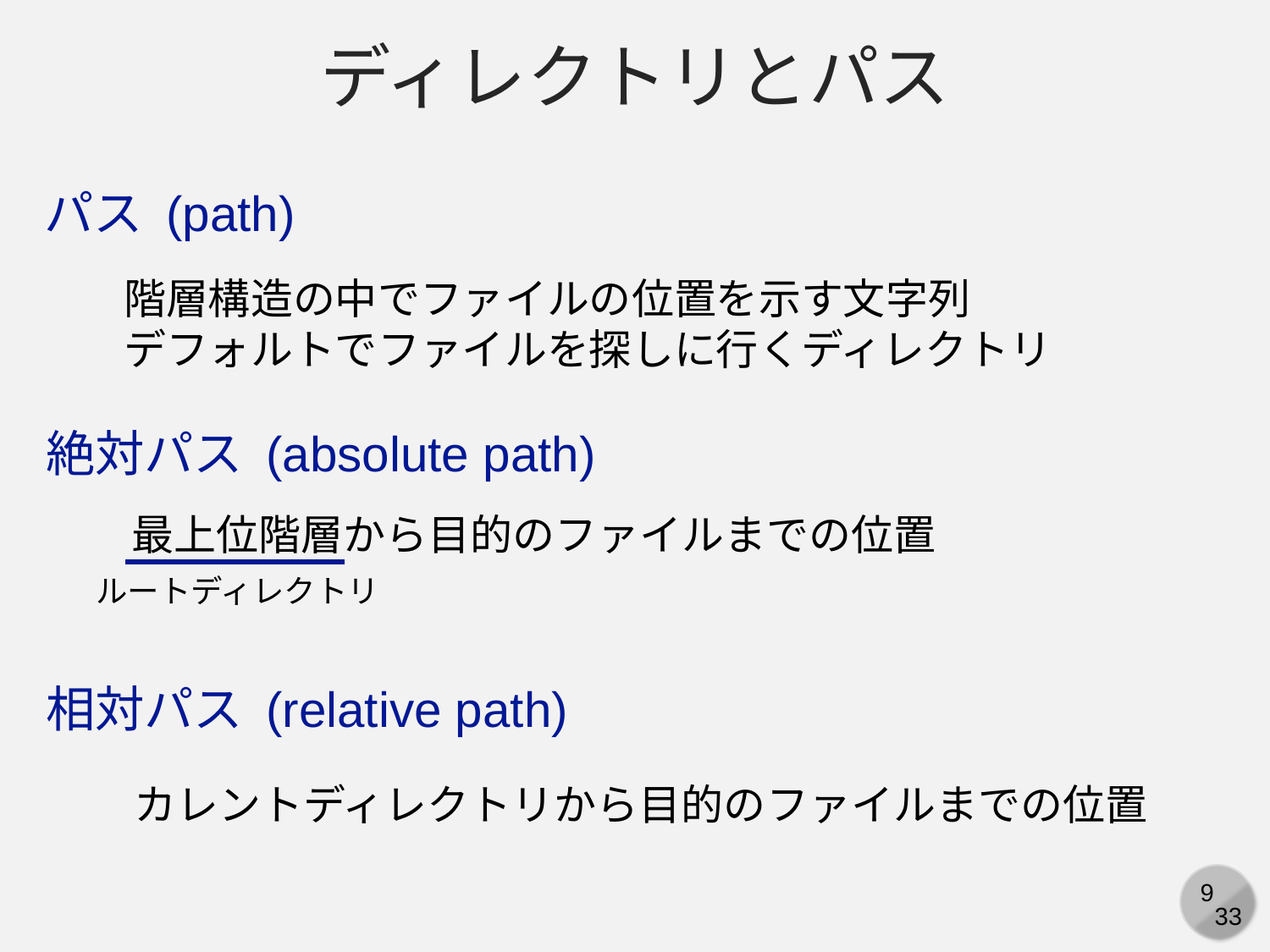

ディレクトリとパス
パス (path)
階層構造の中でファイルの位置を示す文字列
デフォルトでファイルを探しに行くディレクトリ
絶対パス (absolute path)
最上位階層から目的のファイルまでの位置
ルートディレクトリ
相対パス (relative path)
カレントディレクトリから目的のファイルまでの位置